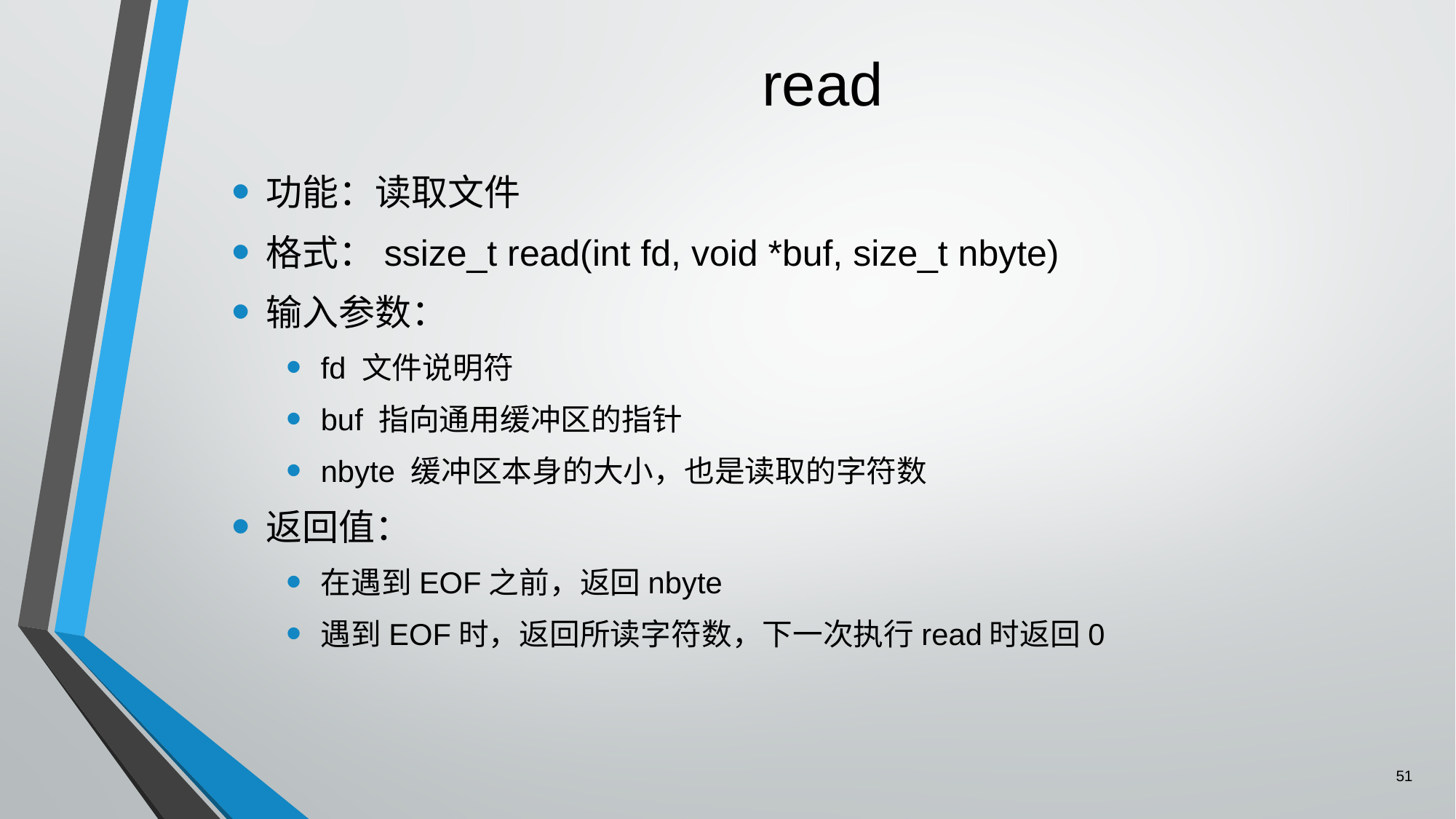

# read
功能：读取文件
格式：ssize_t read(int fd, void *buf, size_t nbyte)
输入参数：
fd 文件说明符
buf 指向通用缓冲区的指针
nbyte 缓冲区本身的大小，也是读取的字符数
返回值：
在遇到EOF之前，返回nbyte
遇到EOF时，返回所读字符数，下一次执行read时返回0
51